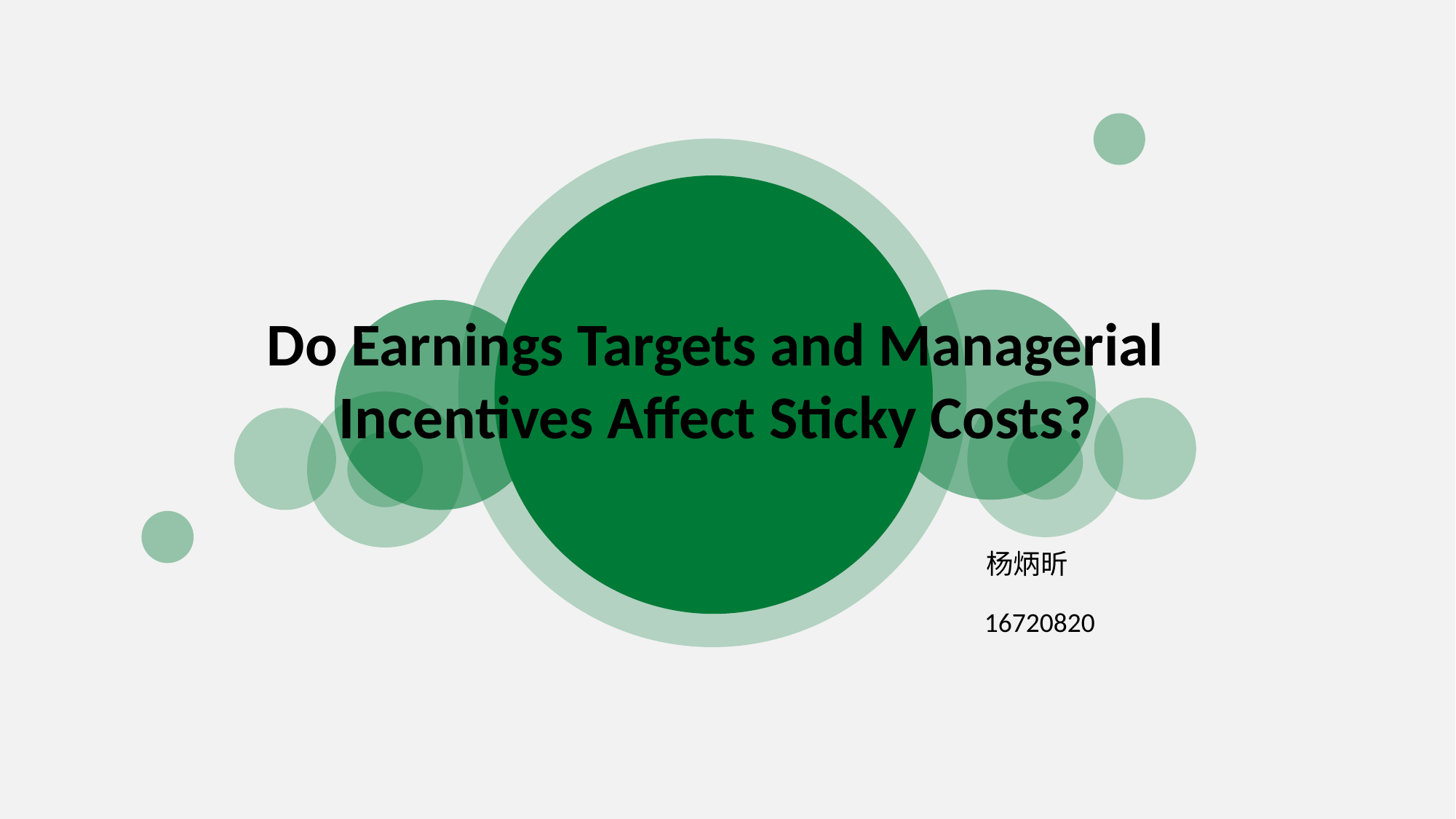

Do Earnings Targets and Managerial
Incentives Affect Sticky Costs?
杨炳昕
16720820